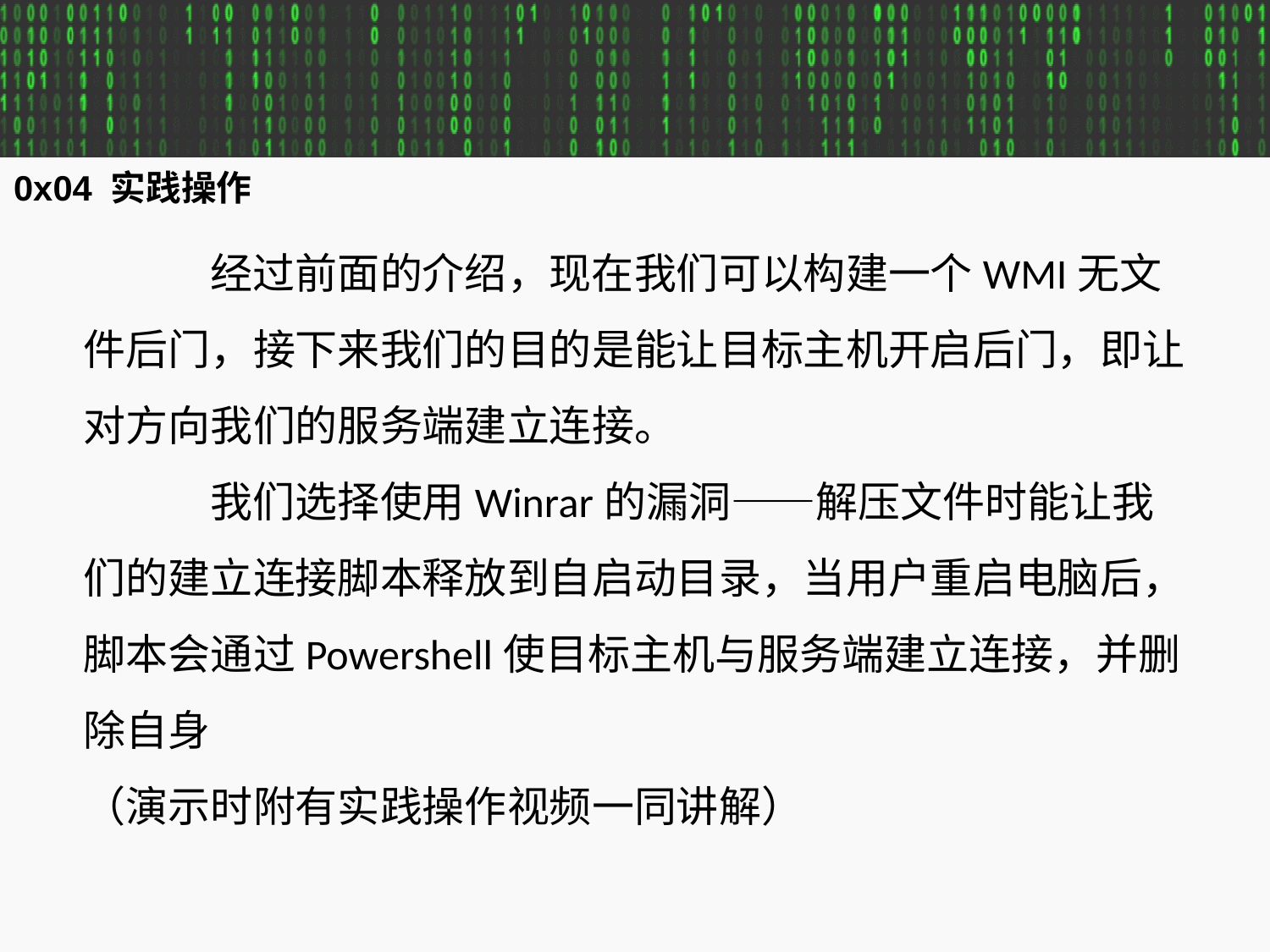

0x04 实践操作
	经过前面的介绍，现在我们可以构建一个WMI无文件后门，接下来我们的目的是能让目标主机开启后门，即让对方向我们的服务端建立连接。
	我们选择使用Winrar的漏洞——解压文件时能让我们的建立连接脚本释放到自启动目录，当用户重启电脑后，脚本会通过Powershell使目标主机与服务端建立连接，并删除自身
（演示时附有实践操作视频一同讲解）